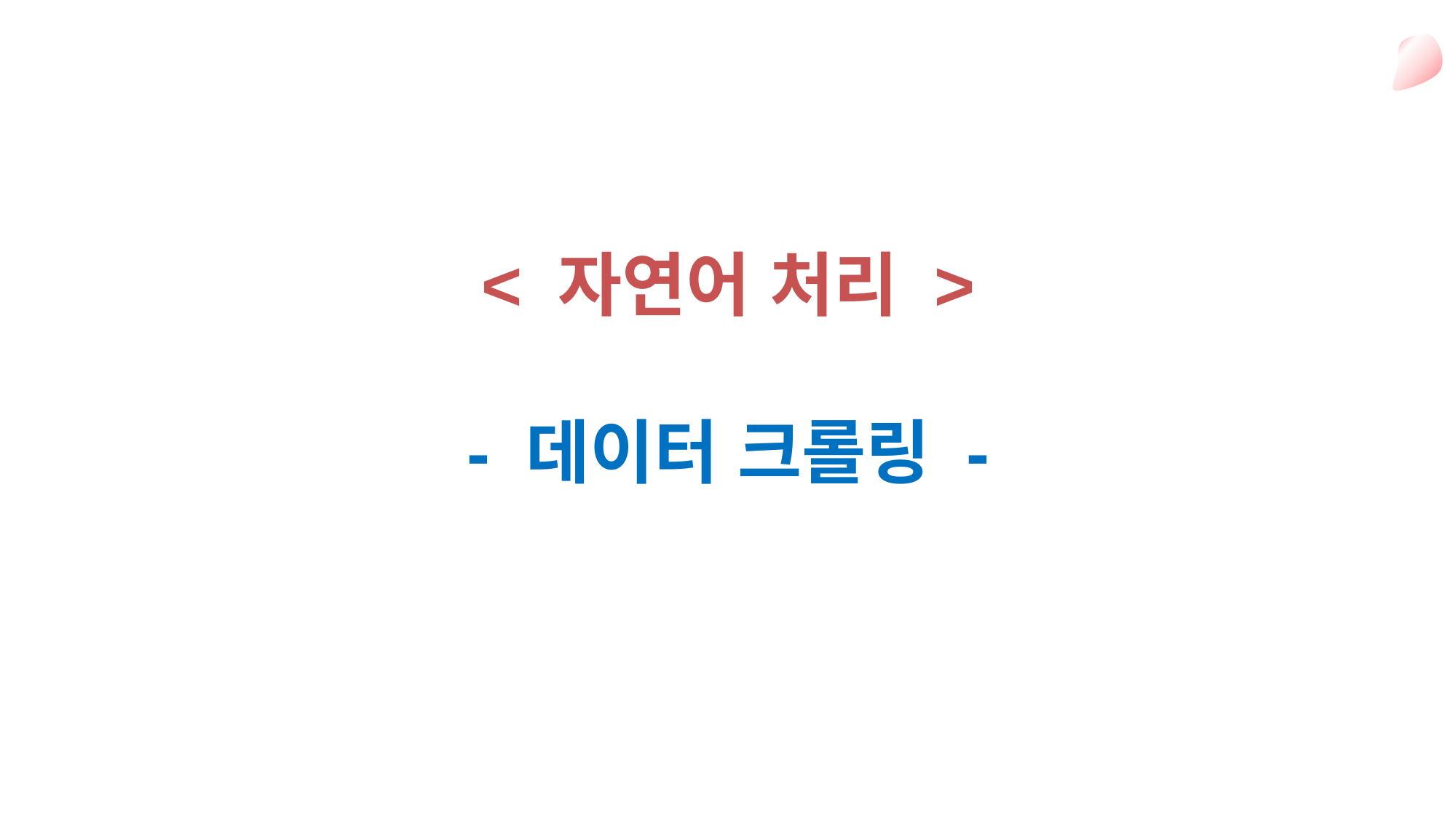

< 자연어 처리 >

- 데이터 크롤링 -